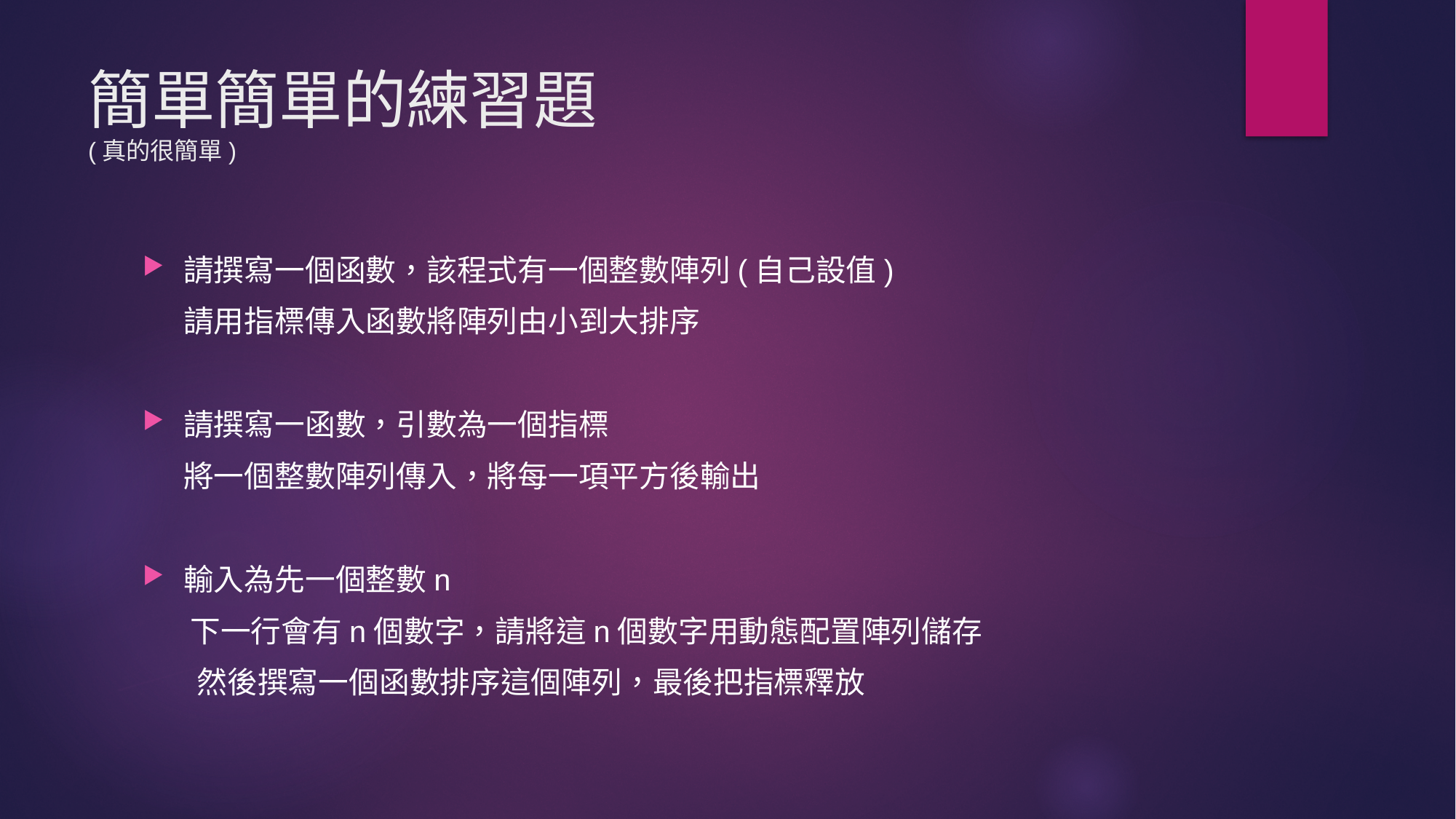

# 簡單簡單的練習題 (真的很簡單)
請撰寫一個函數，該程式有一個整數陣列(自己設值)
     請用指標傳入函數將陣列由小到大排序

請撰寫一函數，引數為一個指標
     將一個整數陣列傳入，將每一項平方後輸出

輸入為先一個整數n
      下一行會有n個數字，請將這n個數字用動態配置陣列儲存
       然後撰寫一個函數排序這個陣列，最後把指標釋放